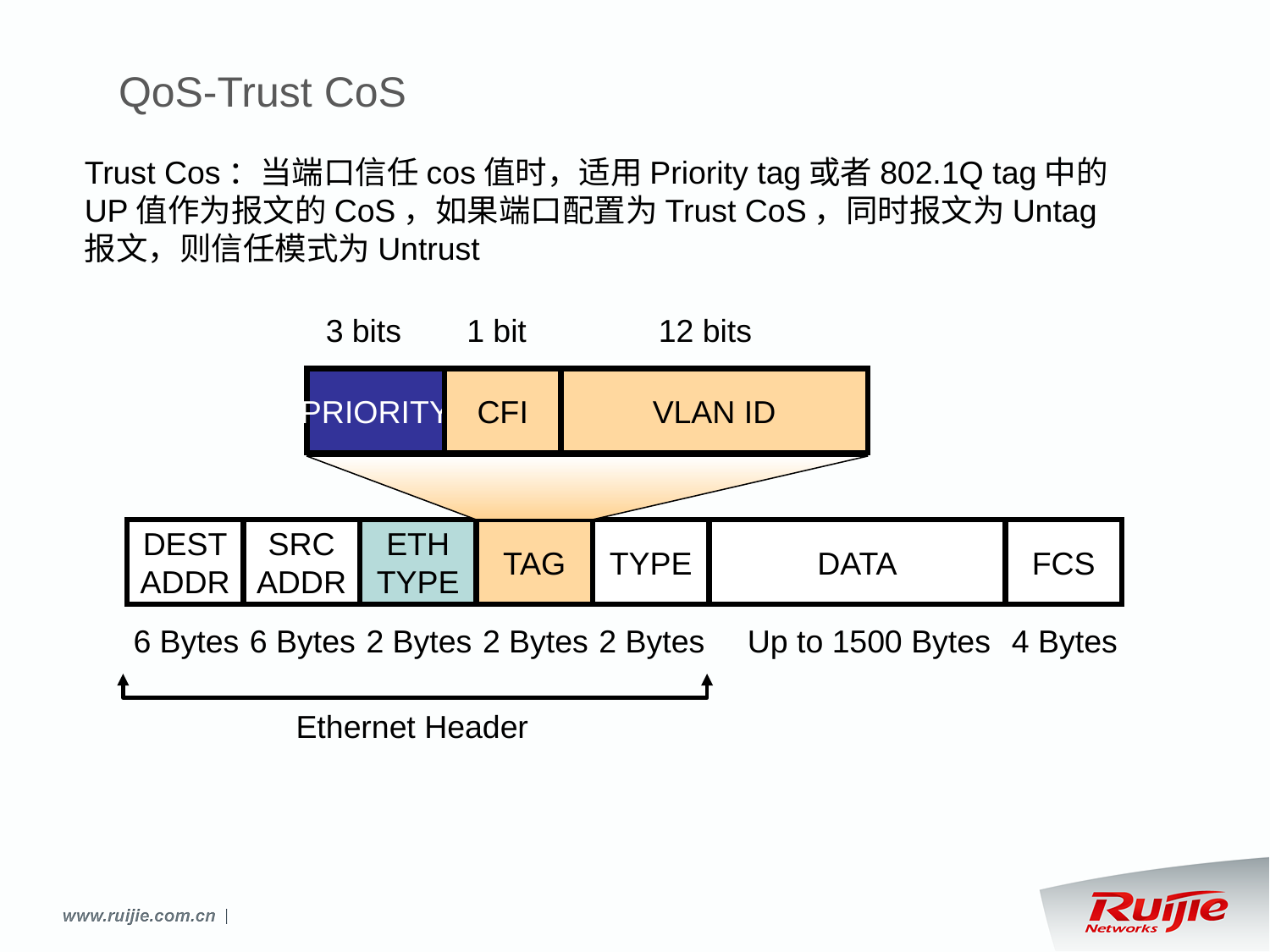

# QoS-Trust CoS
Trust Cos：当端口信任cos值时，适用Priority tag或者802.1Q tag中的UP值作为报文的CoS，如果端口配置为Trust CoS，同时报文为Untag报文，则信任模式为Untrust
3 bits
1 bit
12 bits
PRIORITY
CFI
VLAN ID

DEST
ADDR
SRC
ADDR
ETH
TYPE
TAG
TYPE
DATA
FCS
6 Bytes
6 Bytes
2 Bytes
2 Bytes
2 Bytes
Up to 1500 Bytes
4 Bytes

Ethernet Header